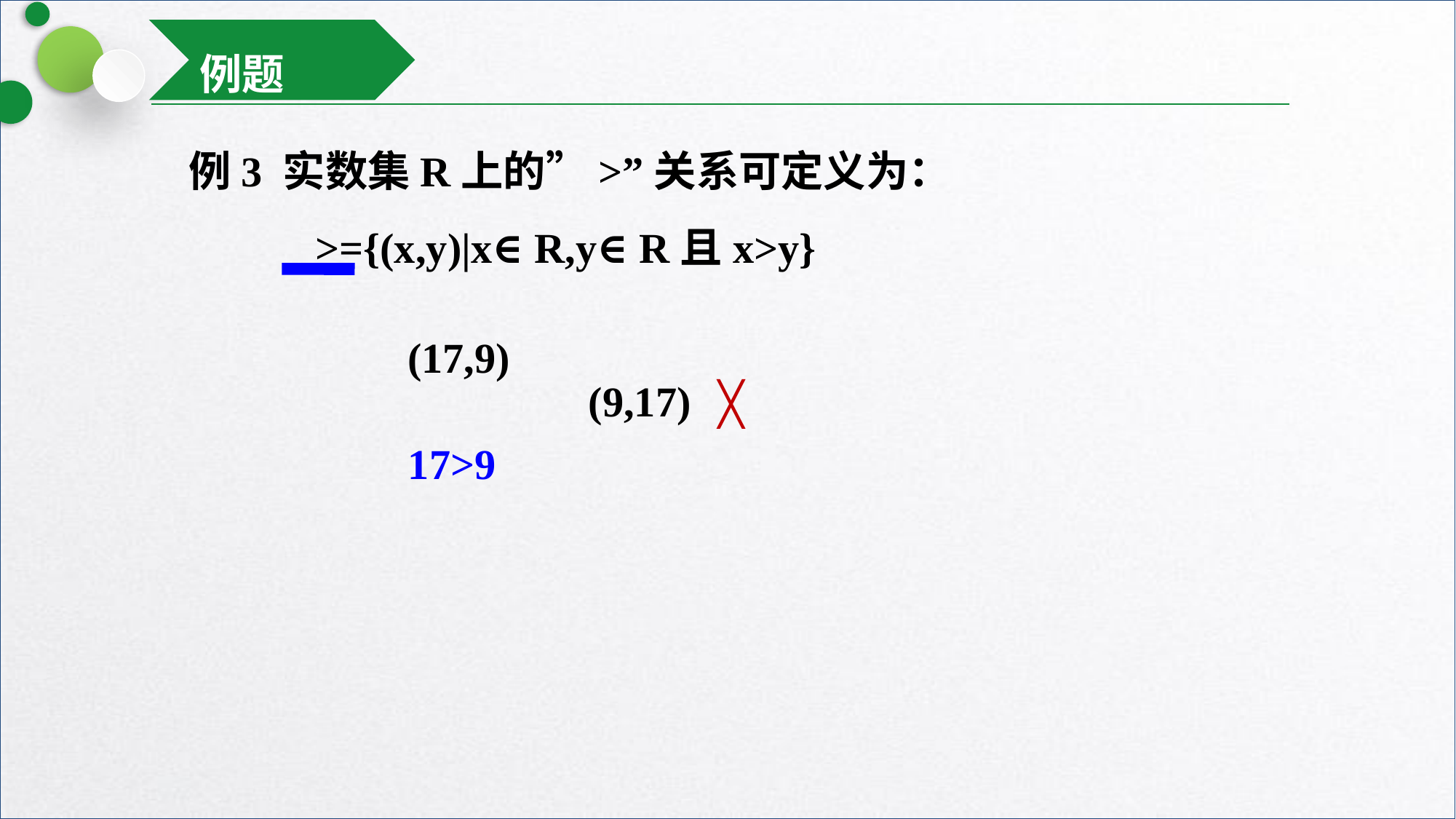

例题
例3 实数集R上的”>”关系可定义为：
            >={(x,y)|x∈R,y∈R且x>y}

(17,9)
(9,17)
╳
17>9